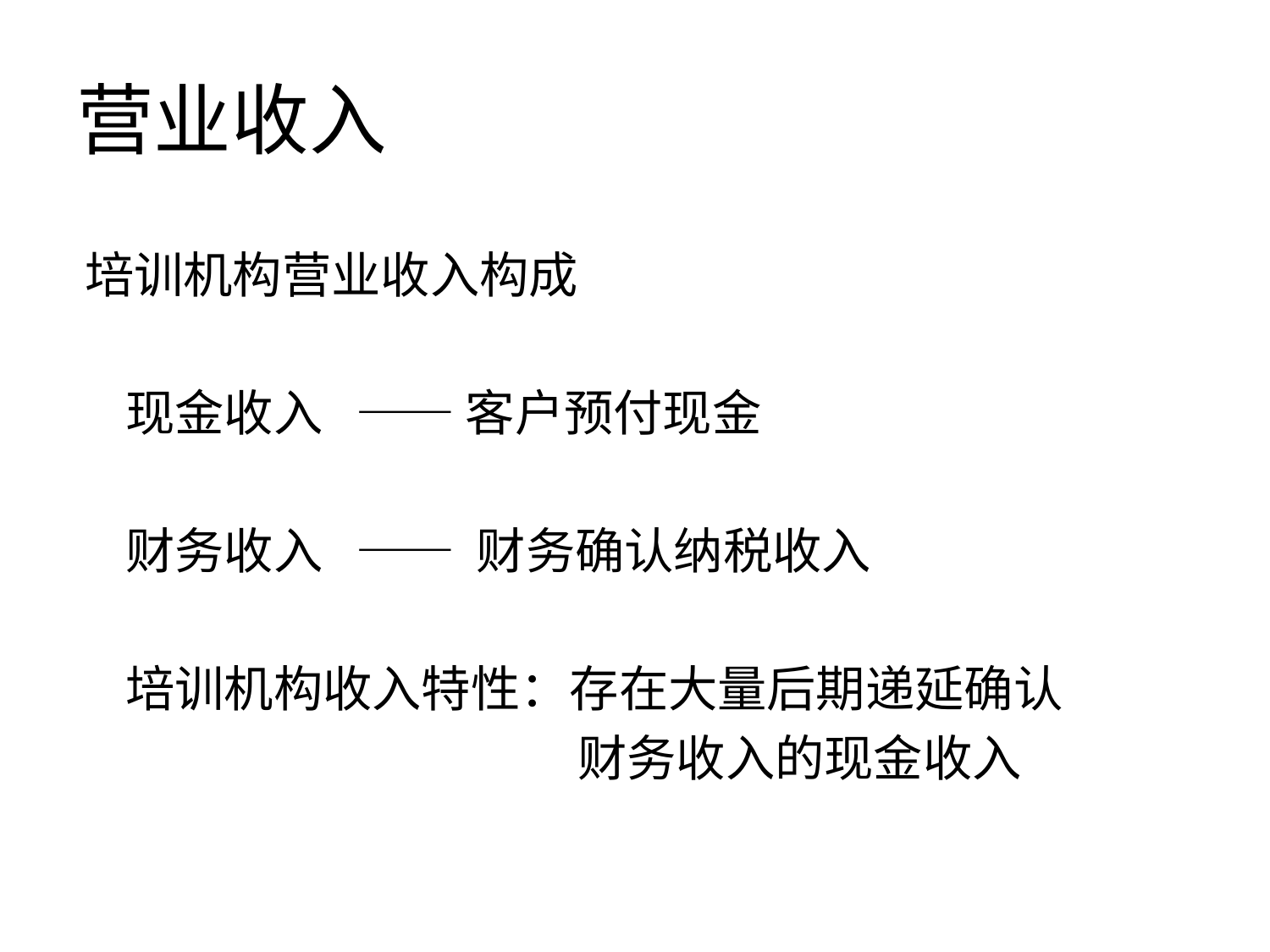

# 营业收入

 培训机构营业收入构成

现金收入   —— 客户预付现金

财务收入   ——  财务确认纳税收入

培训机构收入特性：存在大量后期递延确认
                                        财务收入的现金收入